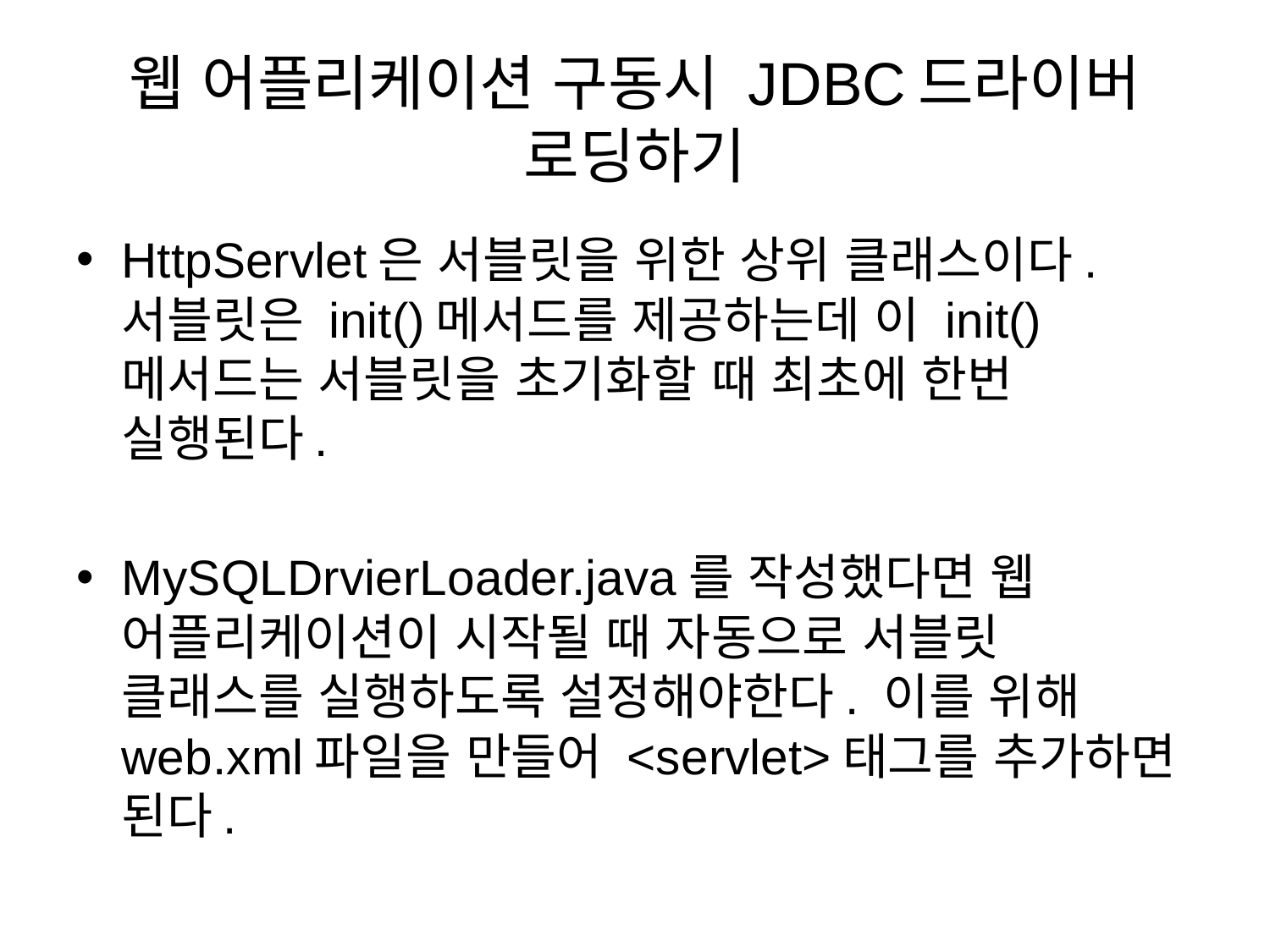

# 웹 어플리케이션 구동시 JDBC드라이버 로딩하기
HttpServlet은 서블릿을 위한 상위 클래스이다. 서블릿은 init()메서드를 제공하는데 이 init()메서드는 서블릿을 초기화할 때 최초에 한번 실행된다.

MySQLDrvierLoader.java를 작성했다면 웹 어플리케이션이 시작될 때 자동으로 서블릿 클래스를 실행하도록 설정해야한다. 이를 위해 web.xml파일을 만들어 <servlet>태그를 추가하면 된다.